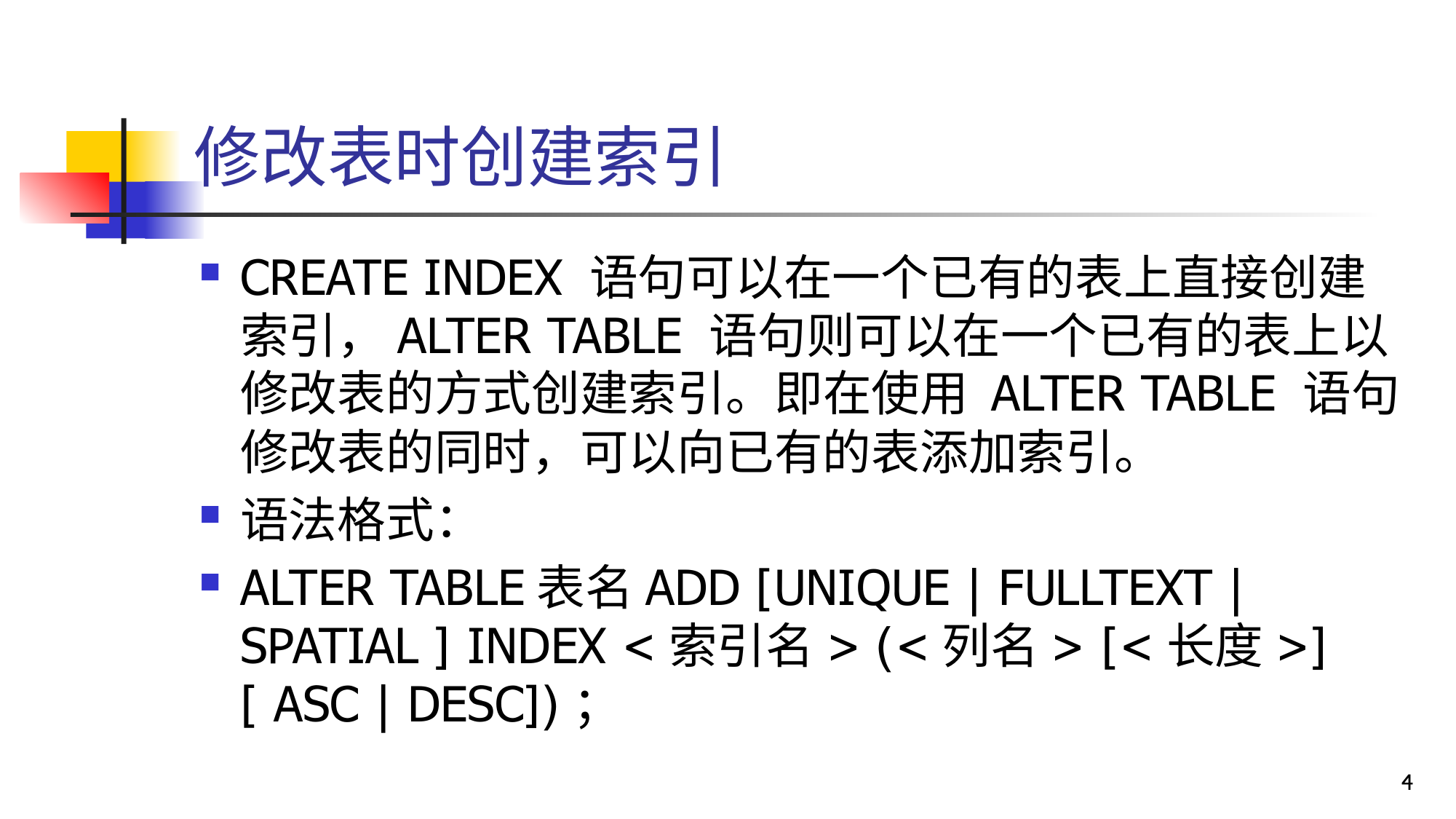

# 修改表时创建索引
CREATE INDEX 语句可以在一个已有的表上直接创建索引，ALTER TABLE 语句则可以在一个已有的表上以修改表的方式创建索引。即在使用 ALTER TABLE 语句修改表的同时，可以向已有的表添加索引。
语法格式：
ALTER TABLE表名ADD [UNIQUE | FULLTEXT | SPATIAL ] INDEX <索引名> (<列名> [<长度>] [ ASC | DESC])；

4